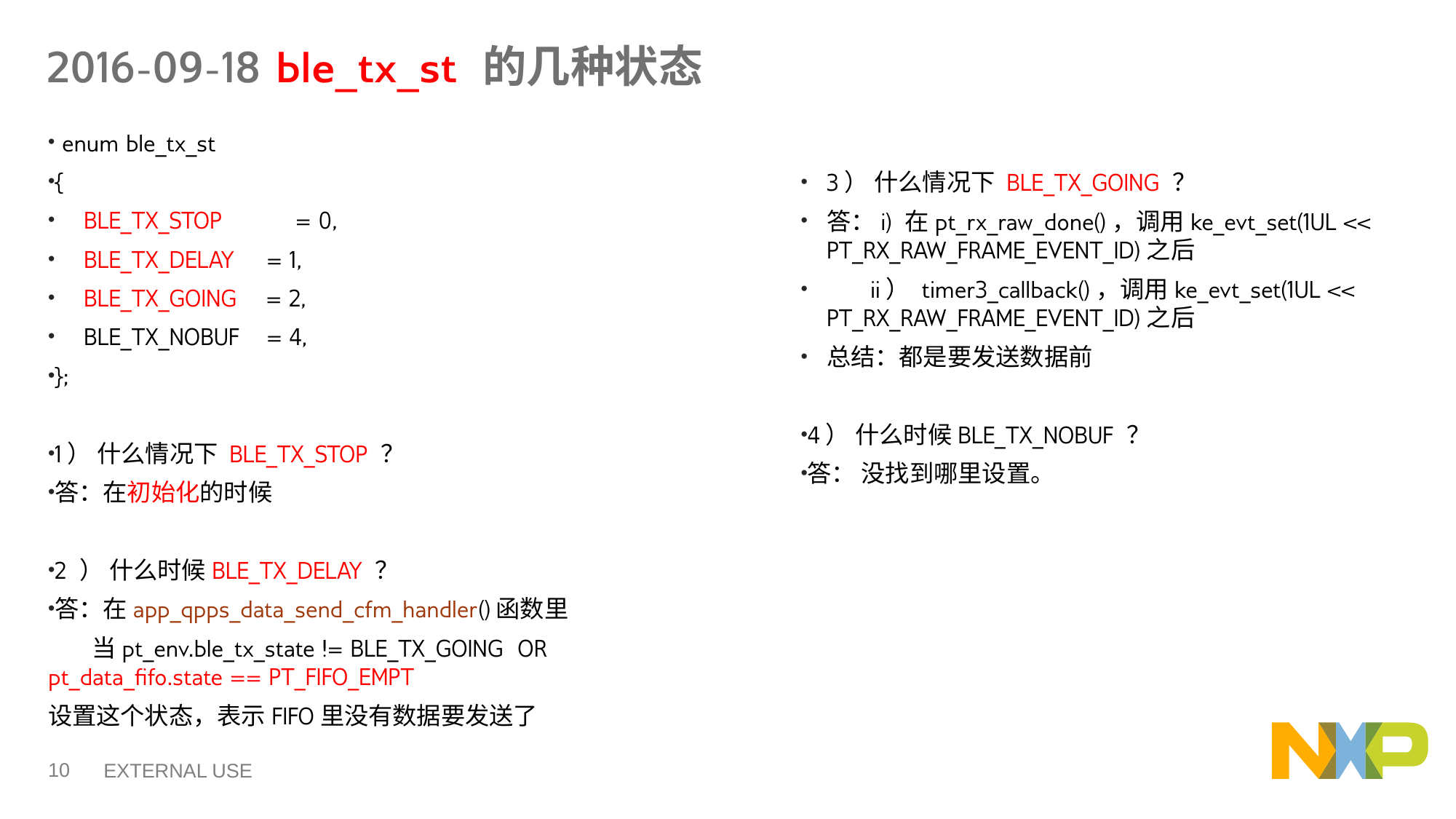

# 2016-09-18 ble_tx_st 的几种状态
 enum ble_tx_st
{
    BLE_TX_STOP	    = 0,
    BLE_TX_DELAY	= 1,
    BLE_TX_GOING    = 2,
    BLE_TX_NOBUF	= 4,
};

1） 什么情况下 BLE_TX_STOP ？
答：在初始化的时候

2 ） 什么时候BLE_TX_DELAY ？
答：在app_qpps_data_send_cfm_handler()函数里
       当pt_env.ble_tx_state != BLE_TX_GOING  OR pt_data_fifo.state == PT_FIFO_EMPT
设置这个状态，表示FIFO里没有数据要发送了

3） 什么情况下 BLE_TX_GOING ？
答：i) 在pt_rx_raw_done()，调用ke_evt_set(1UL << PT_RX_RAW_FRAME_EVENT_ID)之后
      ii） timer3_callback()，调用ke_evt_set(1UL << PT_RX_RAW_FRAME_EVENT_ID)之后
总结：都是要发送数据前

4） 什么时候BLE_TX_NOBUF ？
答： 没找到哪里设置。